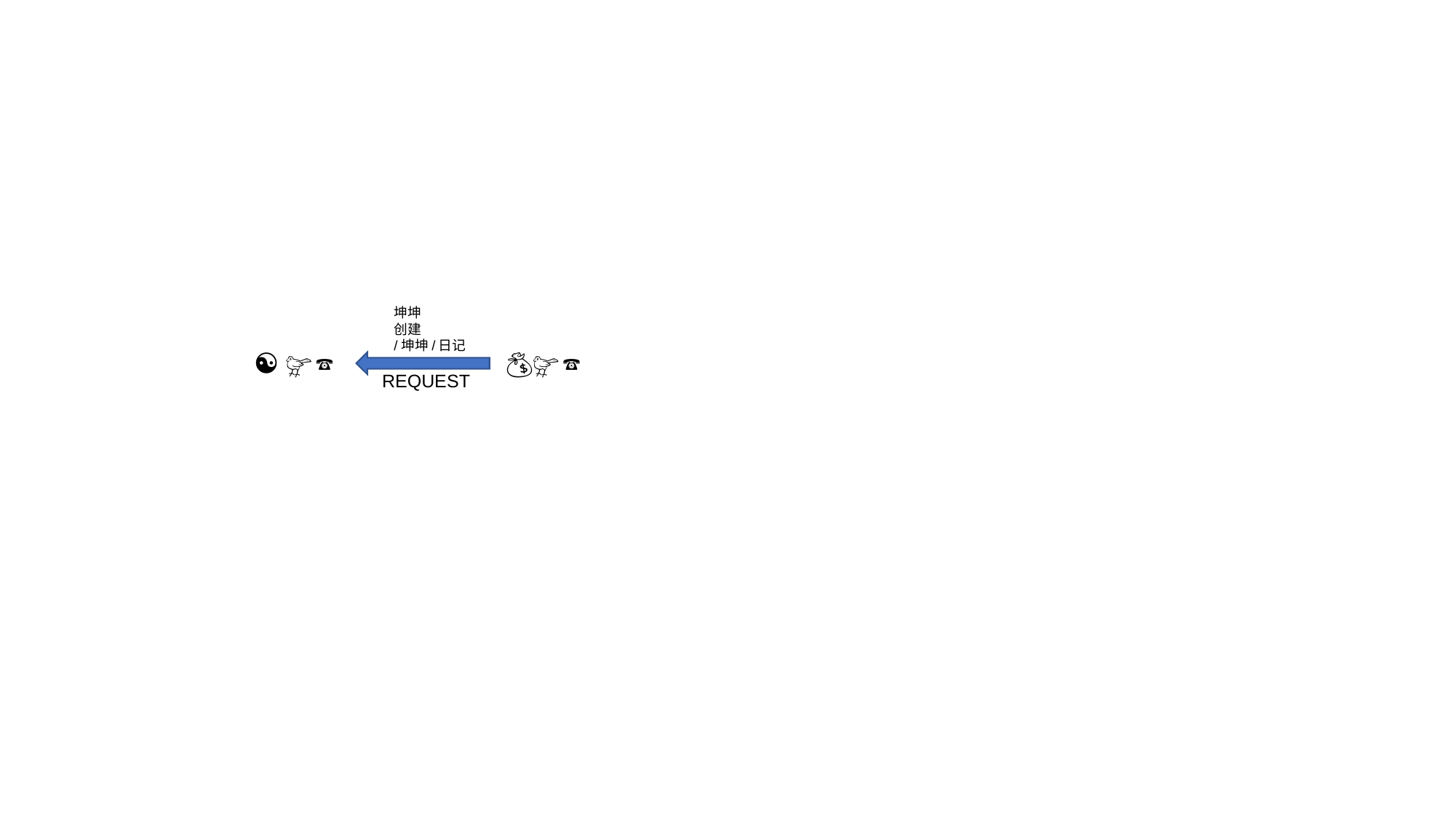

坤坤
创建
/坤坤/日记
☯️
🐦

💰
🐦

☎️
☎️

REQUEST